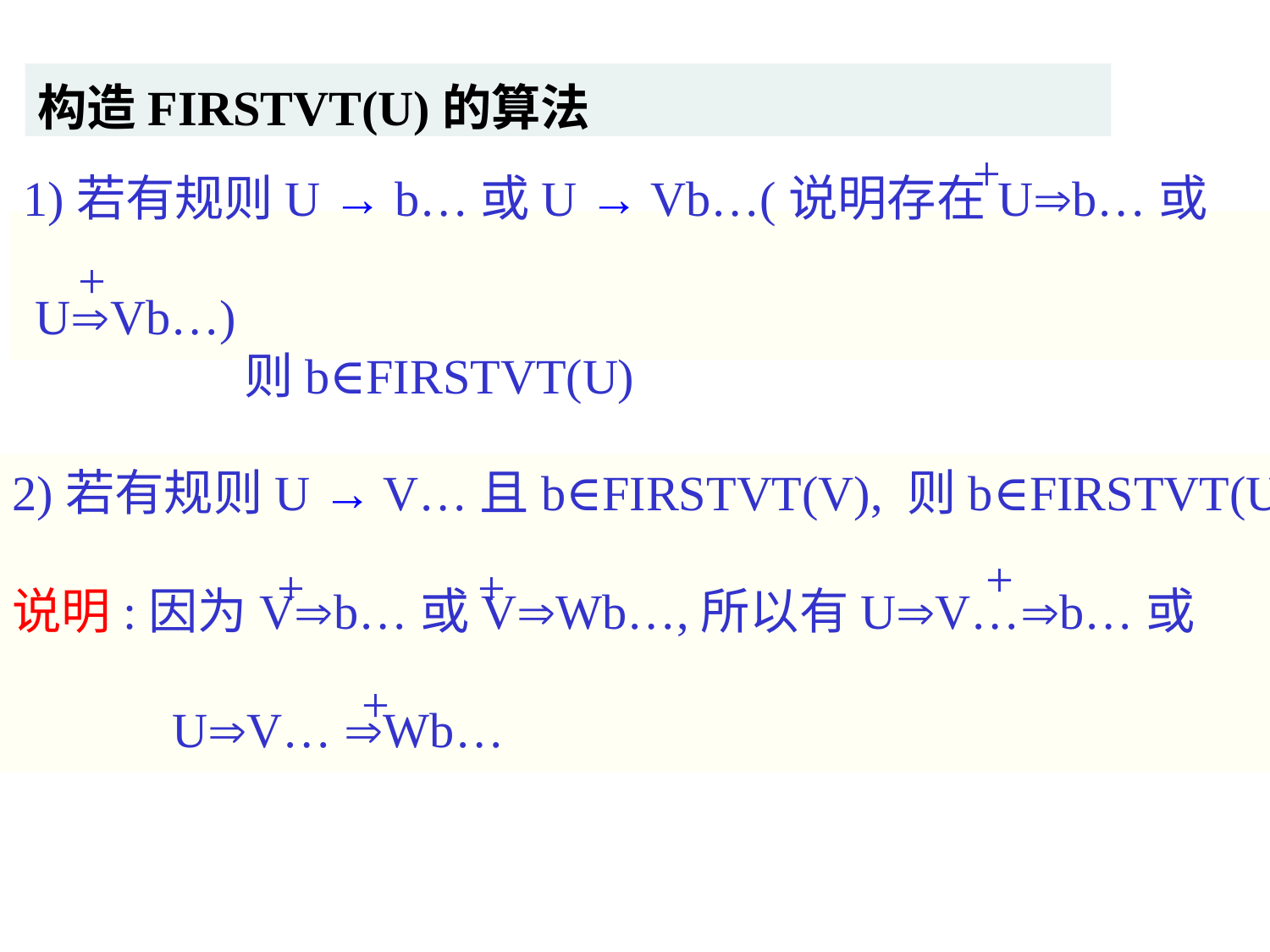

构造FIRSTVT(U)的算法
+
1)若有规则U → b…或U → Vb…(说明存在U⇒b…或

 U⇒Vb…)
                   则b∈FIRSTVT(U)
+
2)若有规则U → V…且b∈FIRSTVT(V), 则b∈FIRSTVT(U)

说明:因为V⇒b…或V⇒Wb…,所以有U⇒V…⇒b…或

             U⇒V… ⇒Wb…

+
+
+
+